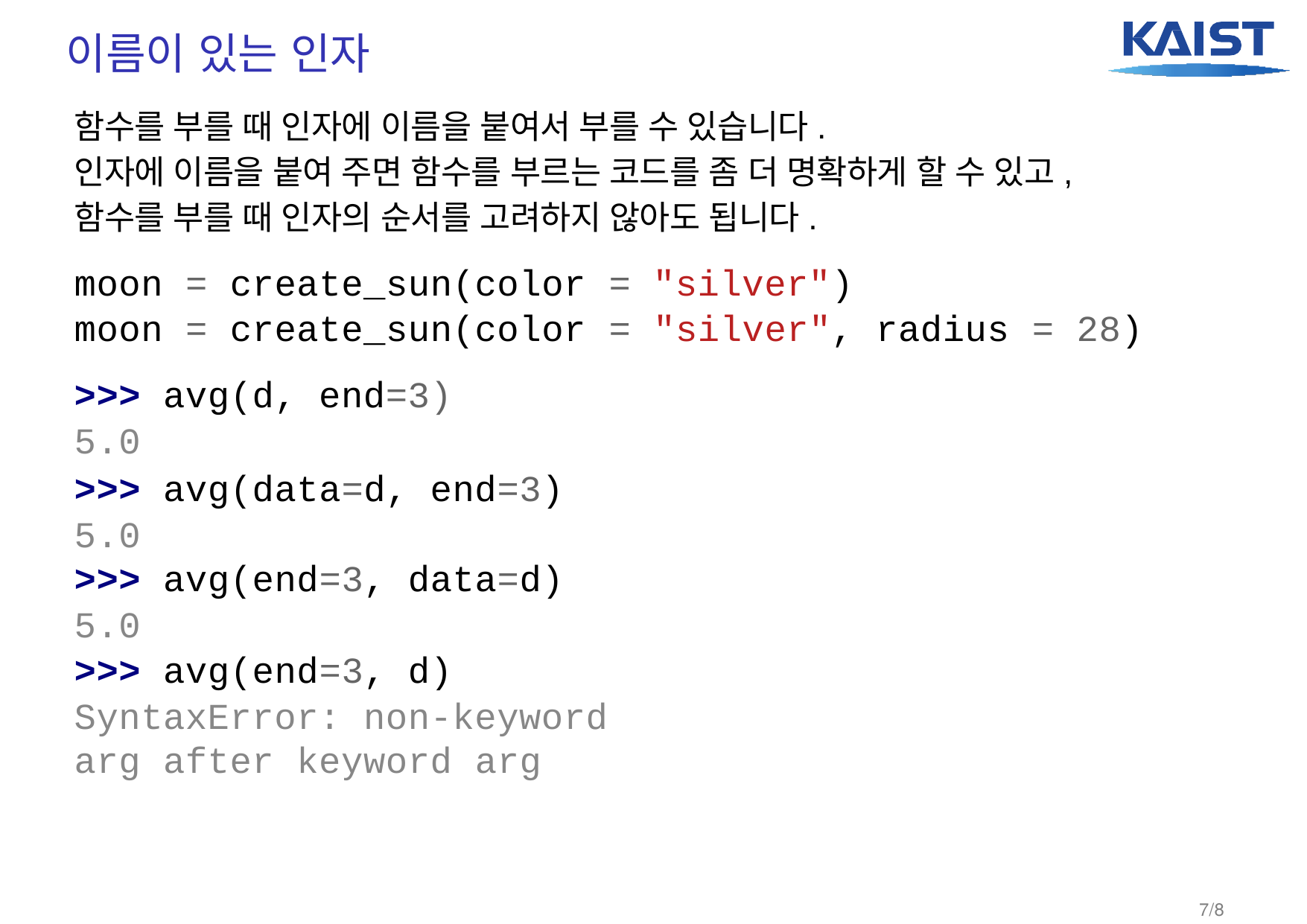

# 이름이 있는 인자

함수를 부를 때 인자에 이름을 붙여서 부를 수 있습니다.
인자에 이름을 붙여 주면 함수를 부르는 코드를 좀 더 명확하게 할 수 있고,
함수를 부를 때 인자의 순서를 고려하지 않아도 됩니다.
moon = create_sun(color = "silver")
moon = create_sun(color = "silver", radius = 28)
>>> avg(d, end=3)
5.0
>>> avg(data=d, end=3)
5.0
>>> avg(end=3, data=d)
5.0
>>> avg(end=3, d)
SyntaxError: non-keyword arg after keyword arg
7/8